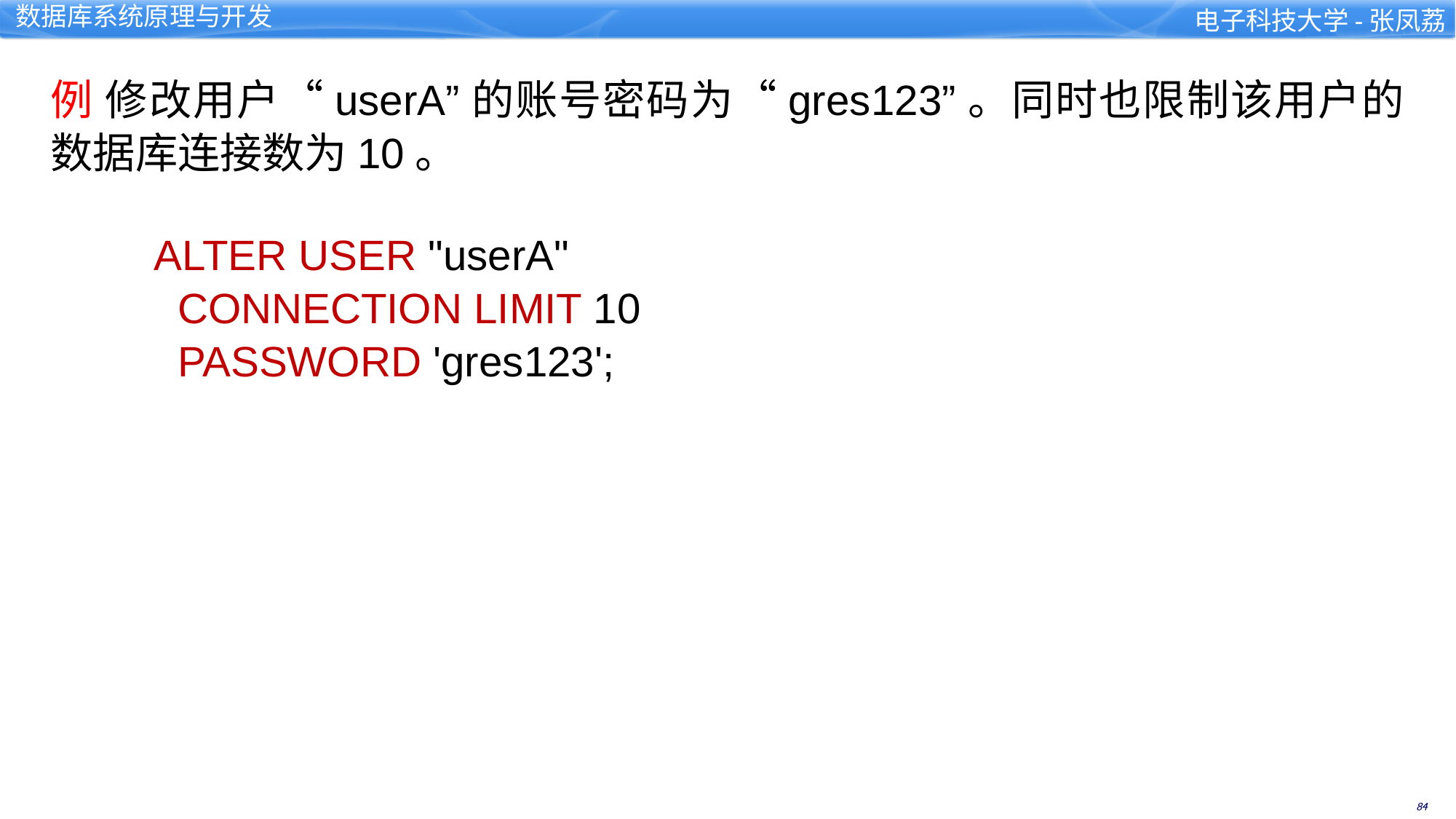

例 修改用户“userA”的账号密码为“gres123”。同时也限制该用户的数据库连接数为10。
ALTER USER "userA"
  CONNECTION LIMIT 10
  PASSWORD 'gres123';